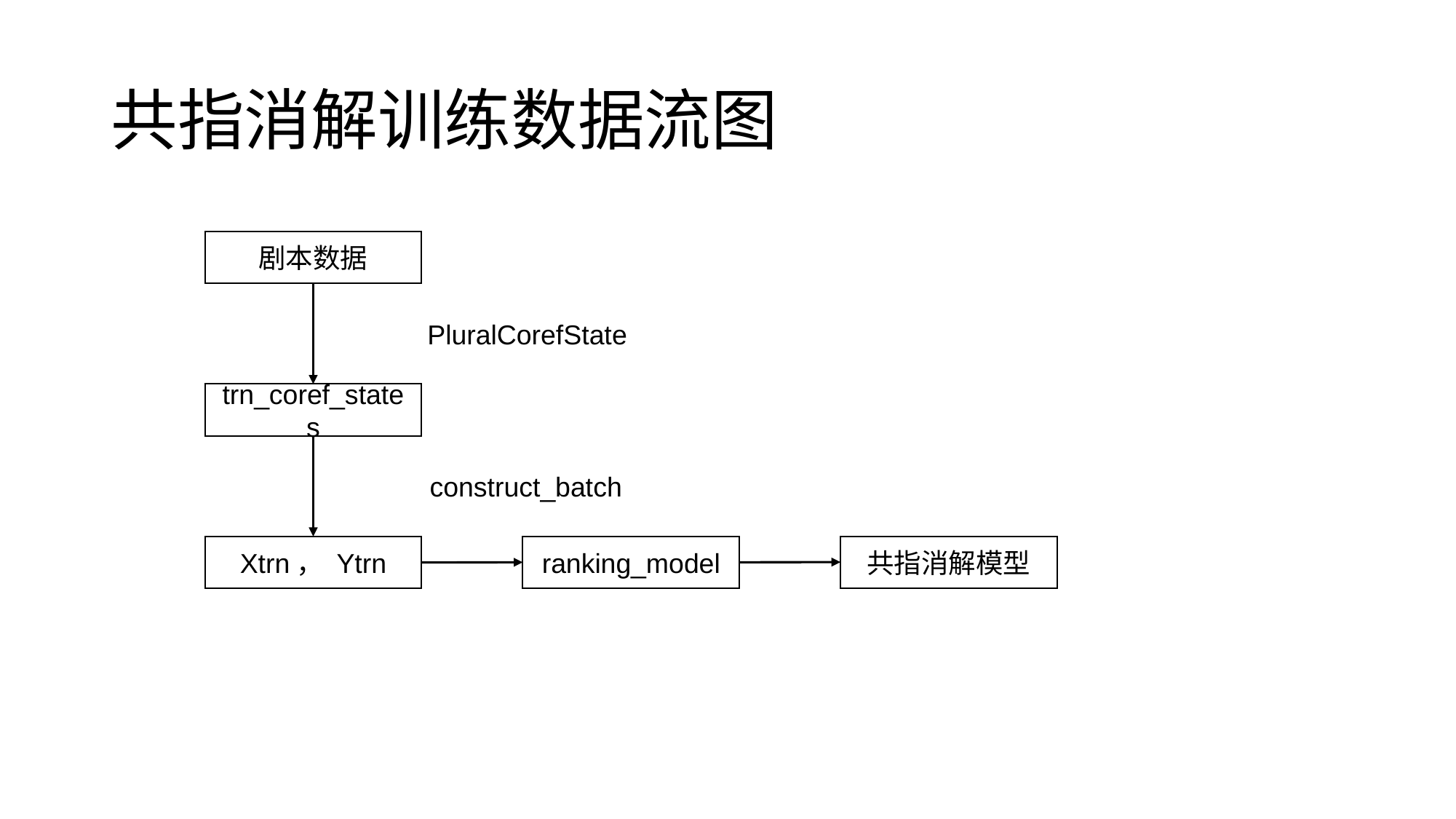

# 共指消解训练数据流图
剧本数据
PluralCorefState
trn_coref_states
construct_batch
共指消解模型
ranking_model
Xtrn， Ytrn